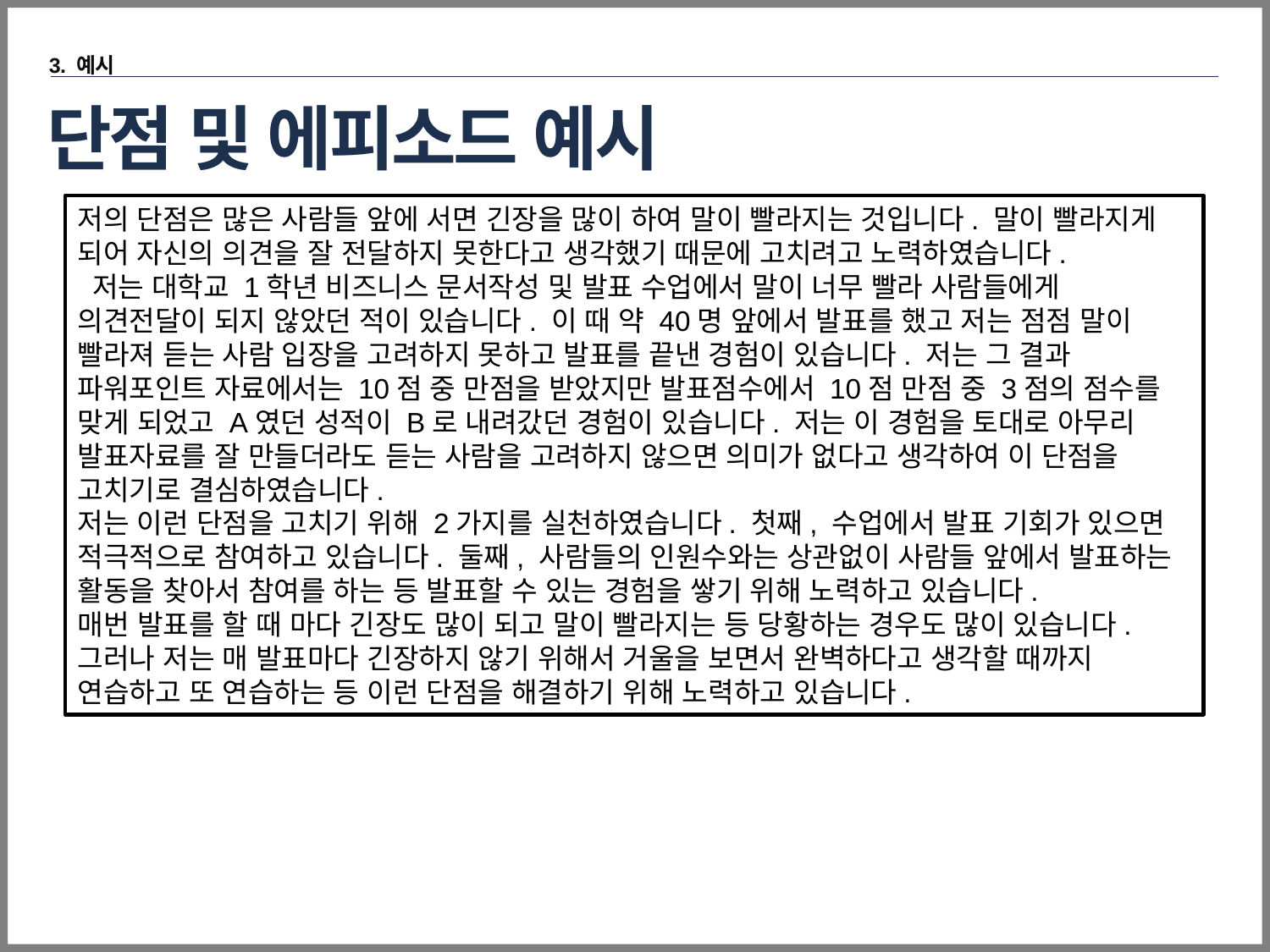

3. 예시
# 단점 및 에피소드 예시
저의 단점은 많은 사람들 앞에 서면 긴장을 많이 하여 말이 빨라지는 것입니다. 말이 빨라지게 되어 자신의 의견을 잘 전달하지 못한다고 생각했기 때문에 고치려고 노력하였습니다.
 저는 대학교 1학년 비즈니스 문서작성 및 발표 수업에서 말이 너무 빨라 사람들에게 의견전달이 되지 않았던 적이 있습니다. 이 때 약 40명 앞에서 발표를 했고 저는 점점 말이 빨라져 듣는 사람 입장을 고려하지 못하고 발표를 끝낸 경험이 있습니다. 저는 그 결과 파워포인트 자료에서는 10점 중 만점을 받았지만 발표점수에서 10점 만점 중 3점의 점수를 맞게 되었고 A였던 성적이 B로 내려갔던 경험이 있습니다. 저는 이 경험을 토대로 아무리 발표자료를 잘 만들더라도 듣는 사람을 고려하지 않으면 의미가 없다고 생각하여 이 단점을 고치기로 결심하였습니다.
저는 이런 단점을 고치기 위해 2가지를 실천하였습니다. 첫째, 수업에서 발표 기회가 있으면 적극적으로 참여하고 있습니다. 둘째, 사람들의 인원수와는 상관없이 사람들 앞에서 발표하는 활동을 찾아서 참여를 하는 등 발표할 수 있는 경험을 쌓기 위해 노력하고 있습니다.
매번 발표를 할 때 마다 긴장도 많이 되고 말이 빨라지는 등 당황하는 경우도 많이 있습니다. 그러나 저는 매 발표마다 긴장하지 않기 위해서 거울을 보면서 완벽하다고 생각할 때까지 연습하고 또 연습하는 등 이런 단점을 해결하기 위해 노력하고 있습니다.